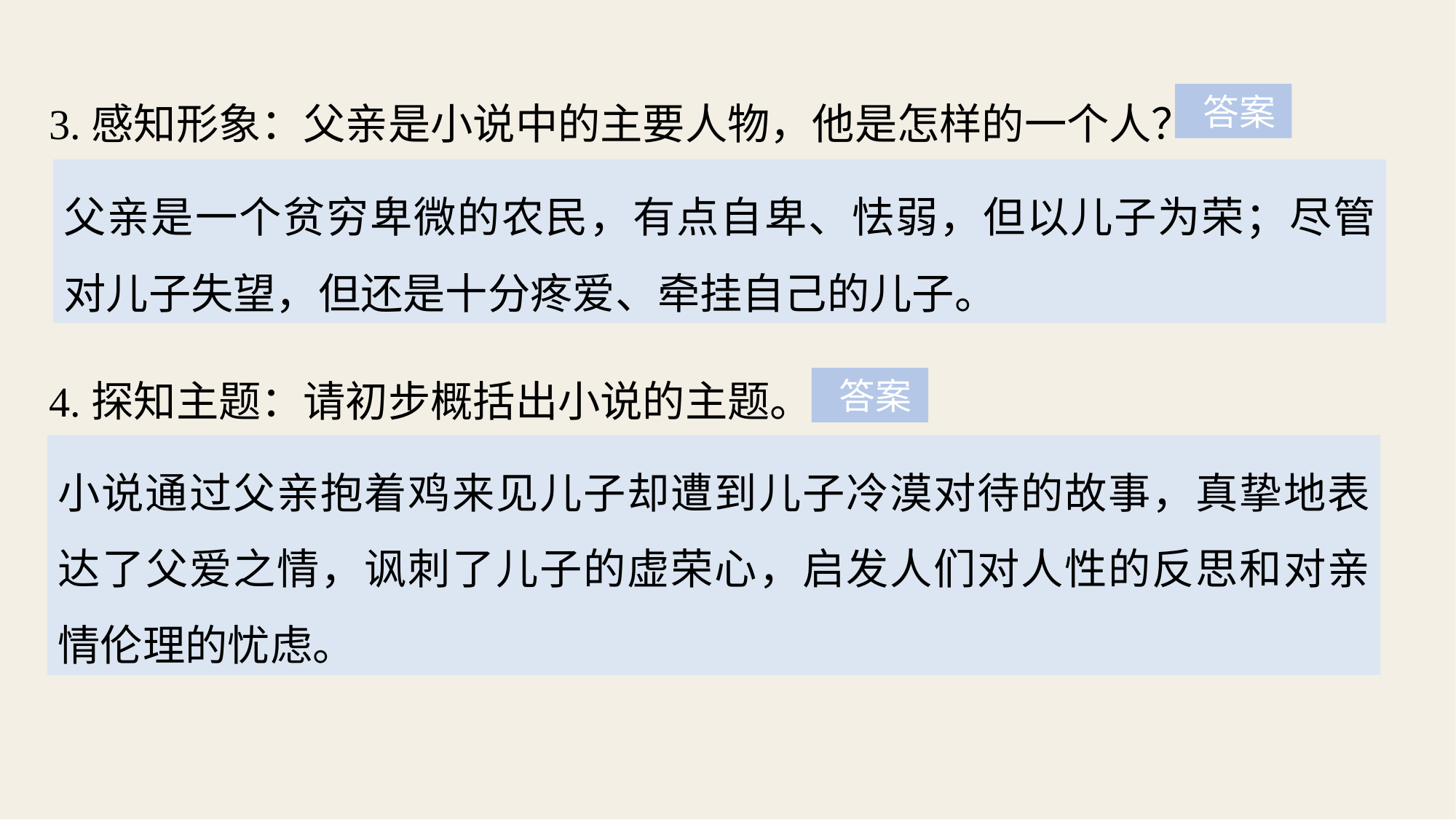

3.感知形象：父亲是小说中的主要人物，他是怎样的一个人？
 答案
父亲是一个贫穷卑微的农民，有点自卑、怯弱，但以儿子为荣；尽管对儿子失望，但还是十分疼爱、牵挂自己的儿子。
4.探知主题：请初步概括出小说的主题。
 答案
小说通过父亲抱着鸡来见儿子却遭到儿子冷漠对待的故事，真挚地表达了父爱之情，讽刺了儿子的虚荣心，启发人们对人性的反思和对亲情伦理的忧虑。